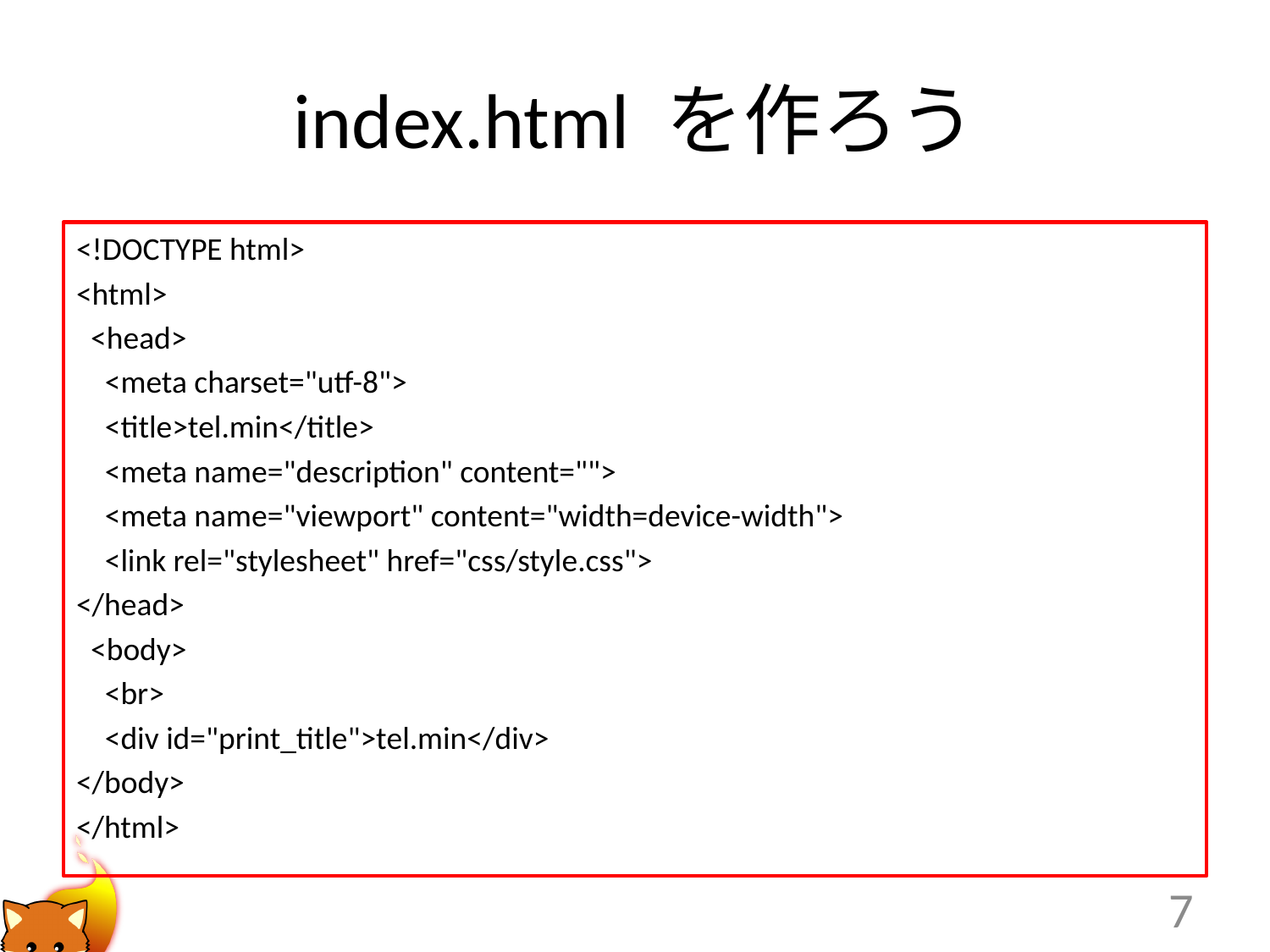

# index.html を作ろう
<!DOCTYPE html>
<html>
  <head>
    <meta charset="utf-8">
    <title>tel.min</title>
    <meta name="description" content="">
    <meta name="viewport" content="width=device-width">
    <link rel="stylesheet" href="css/style.css">
</head>
  <body>
    <br>
    <div id="print_title">tel.min</div>
</body>
</html>

7